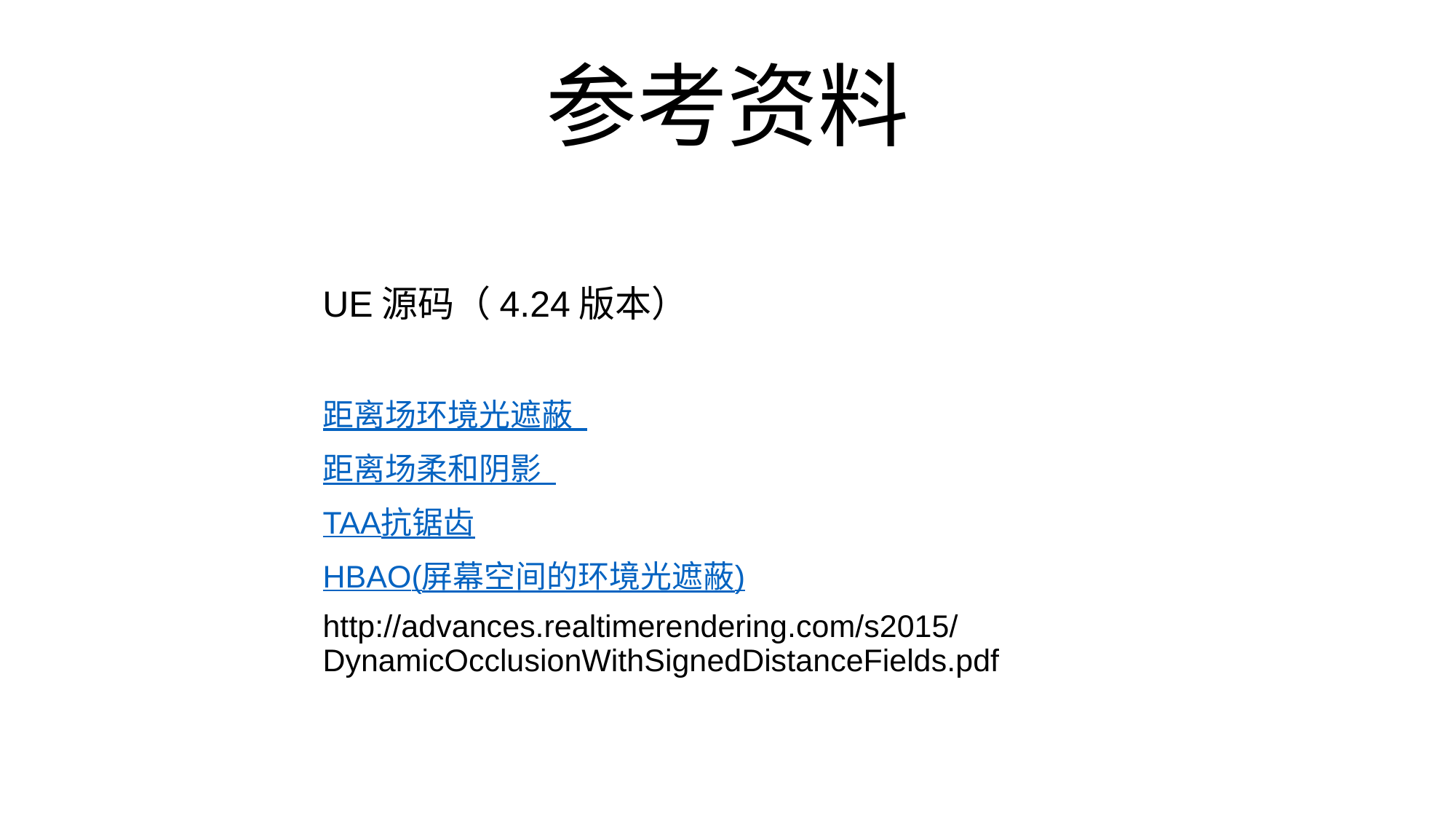

# 参考资料
UE源码（4.24版本）

距离场环境光遮蔽
距离场柔和阴影
TAA抗锯齿
HBAO(屏幕空间的环境光遮蔽)
http://advances.realtimerendering.com/s2015/DynamicOcclusionWithSignedDistanceFields.pdf